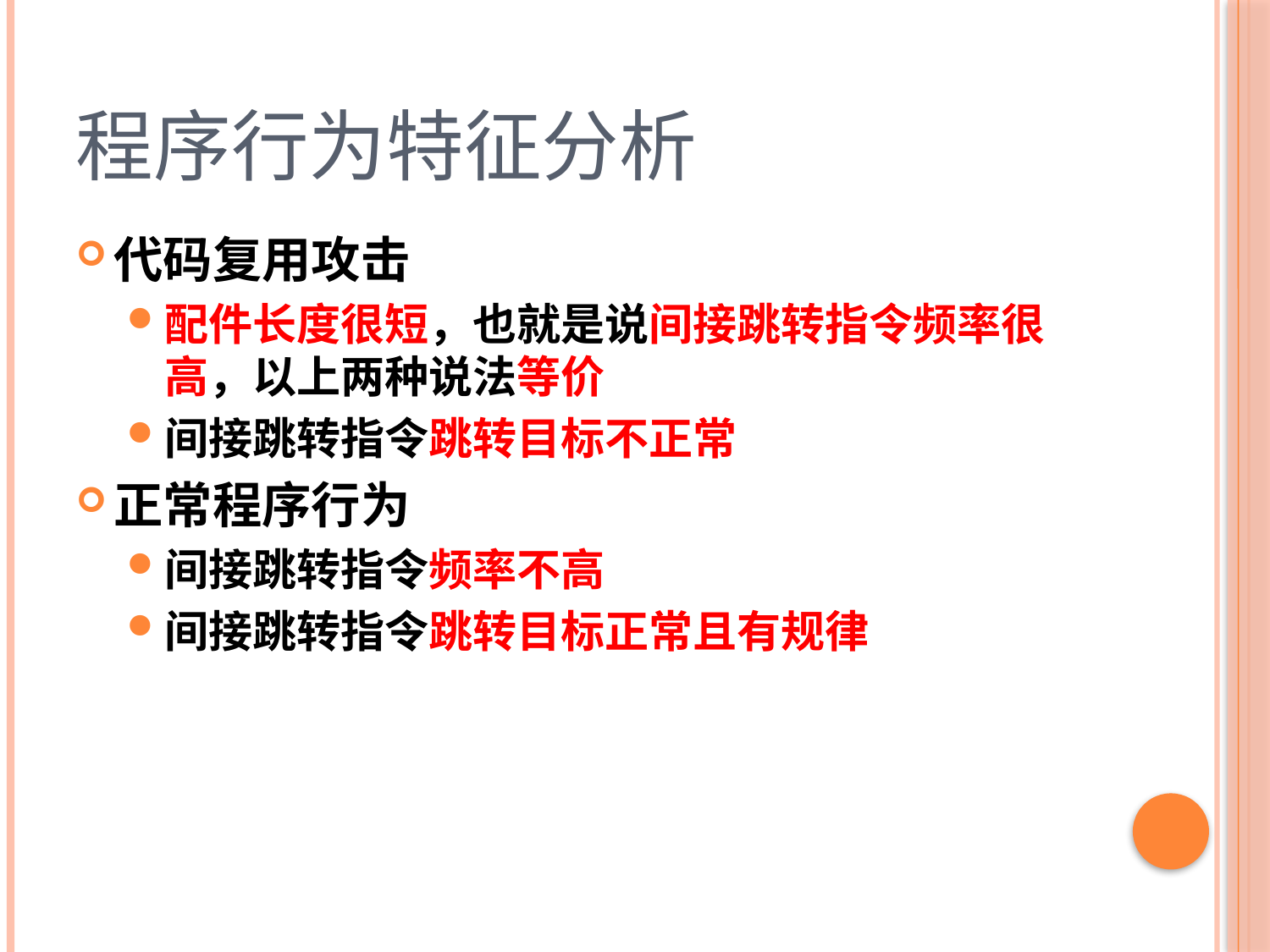

# 程序行为特征分析
代码复用攻击
配件长度很短，也就是说间接跳转指令频率很高，以上两种说法等价
间接跳转指令跳转目标不正常
正常程序行为
间接跳转指令频率不高
间接跳转指令跳转目标正常且有规律